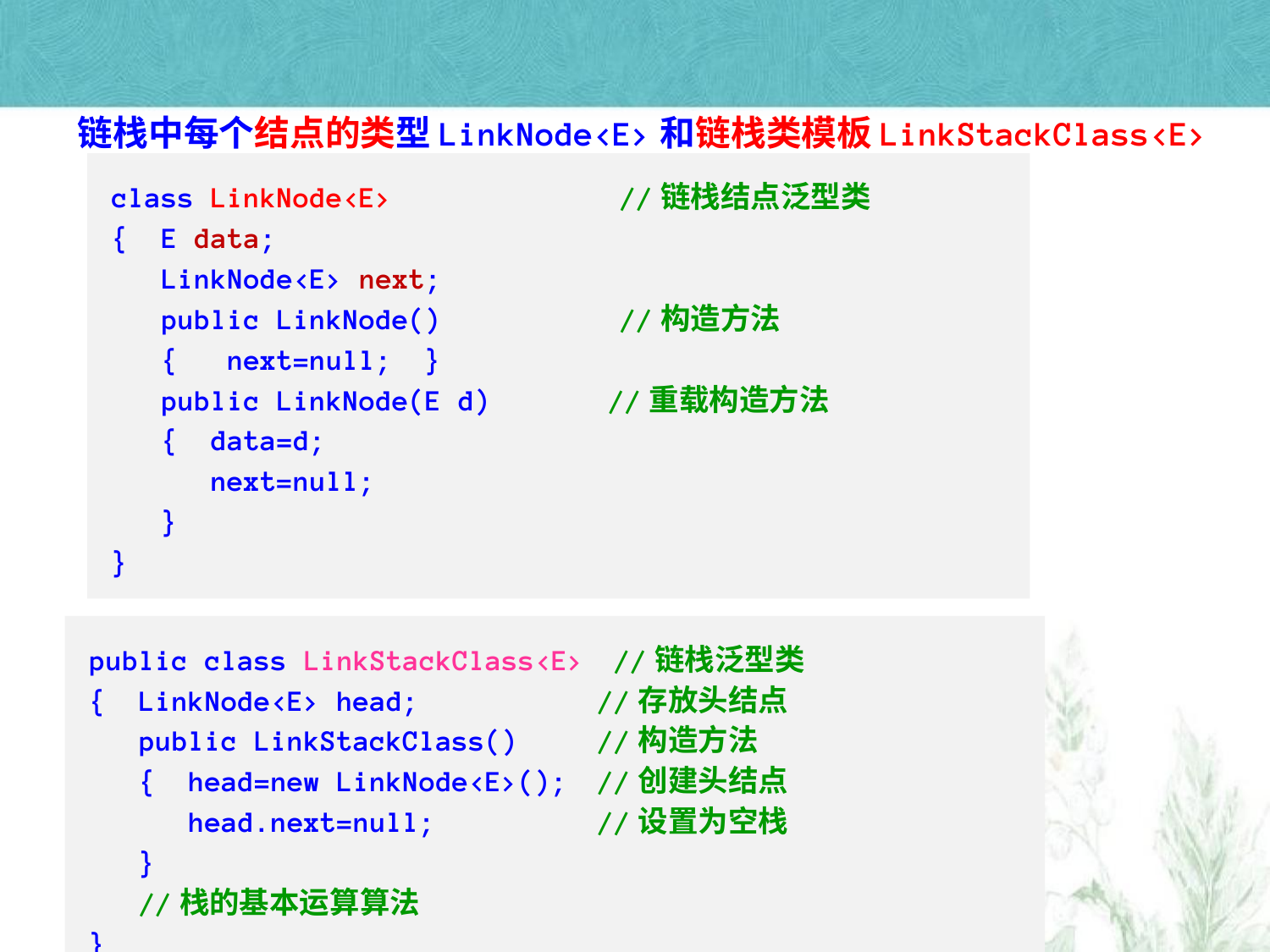

链栈中每个结点的类型LinkNode<E>和链栈类模板LinkStackClass<E>

class LinkNode<E>		//链栈结点泛型类
{  E data;
   LinkNode<E> next;
   public LinkNode()		//构造方法
   {   next=null;  }
   public LinkNode(E d)	       //重载构造方法
   {  data=d;
      next=null;
   }
}
public class LinkStackClass<E>	 //链栈泛型类
{  LinkNode<E> head;		//存放头结点
   public LinkStackClass()	//构造方法
   {  head=new LinkNode<E>();	//创建头结点
      head.next=null;		//设置为空栈
   }
   //栈的基本运算算法
}